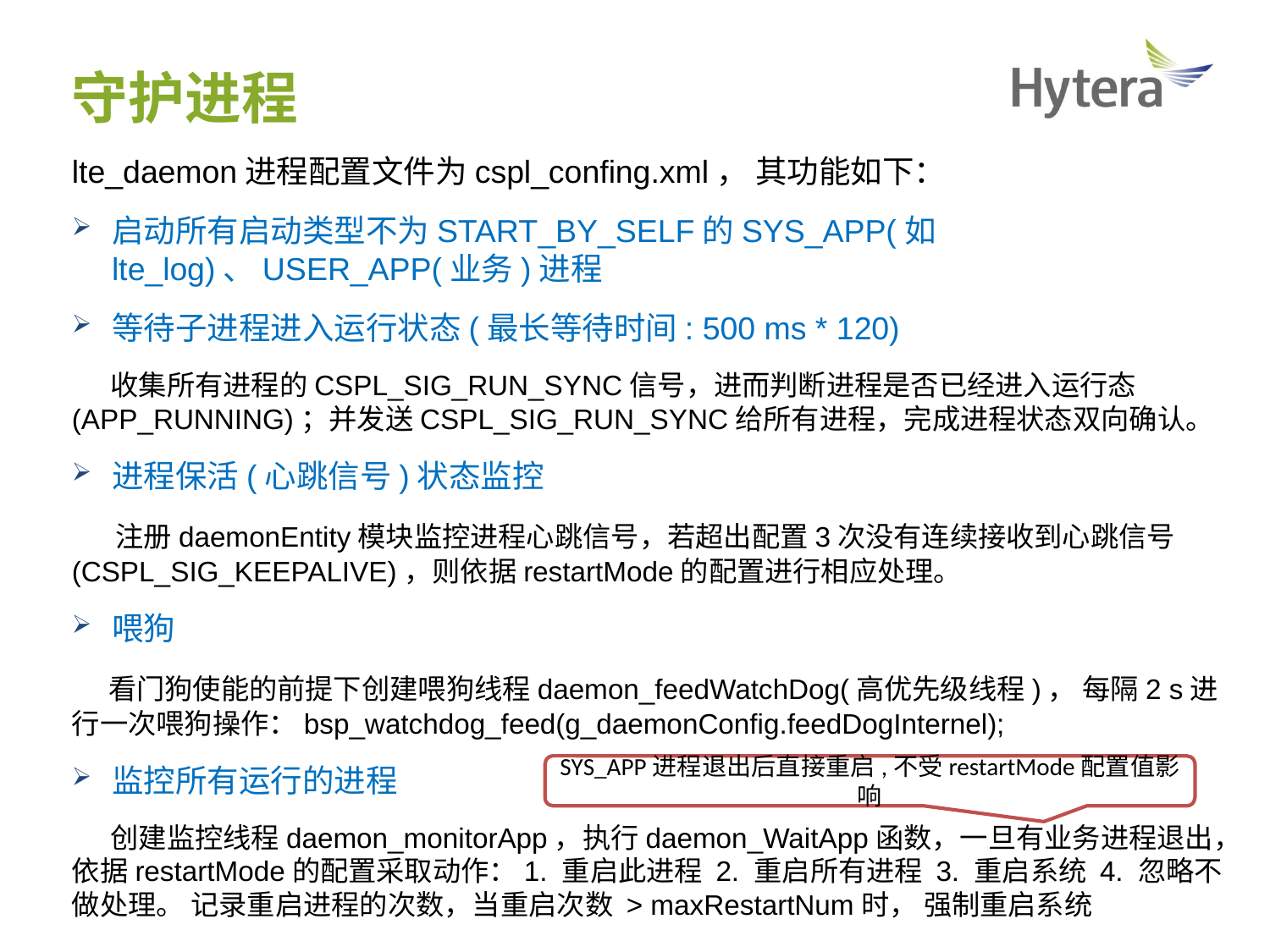

守护进程
lte_daemon进程配置文件为cspl_confing.xml， 其功能如下：
启动所有启动类型不为START_BY_SELF的SYS_APP(如lte_log)、USER_APP(业务)进程
等待子进程进入运行状态(最长等待时间: 500 ms * 120)
     收集所有进程的CSPL_SIG_RUN_SYNC信号，进而判断进程是否已经进入运行态(APP_RUNNING)；并发送CSPL_SIG_RUN_SYNC给所有进程，完成进程状态双向确认。
进程保活(心跳信号)状态监控
     注册daemonEntity模块监控进程心跳信号，若超出配置3次没有连续接收到心跳信号(CSPL_SIG_KEEPALIVE)，则依据restartMode的配置进行相应处理。
喂狗
    看门狗使能的前提下创建喂狗线程daemon_feedWatchDog(高优先级线程)， 每隔2 s进行一次喂狗操作：bsp_watchdog_feed(g_daemonConfig.feedDogInternel);
监控所有运行的进程
     创建监控线程daemon_monitorApp，执行daemon_WaitApp函数，一旦有业务进程退出，依据restartMode的配置采取动作：1. 重启此进程 2. 重启所有进程 3. 重启系统 4. 忽略不做处理。 记录重启进程的次数，当重启次数 > maxRestartNum时， 强制重启系统
SYS_APP进程退出后直接重启,不受restartMode配置值影响